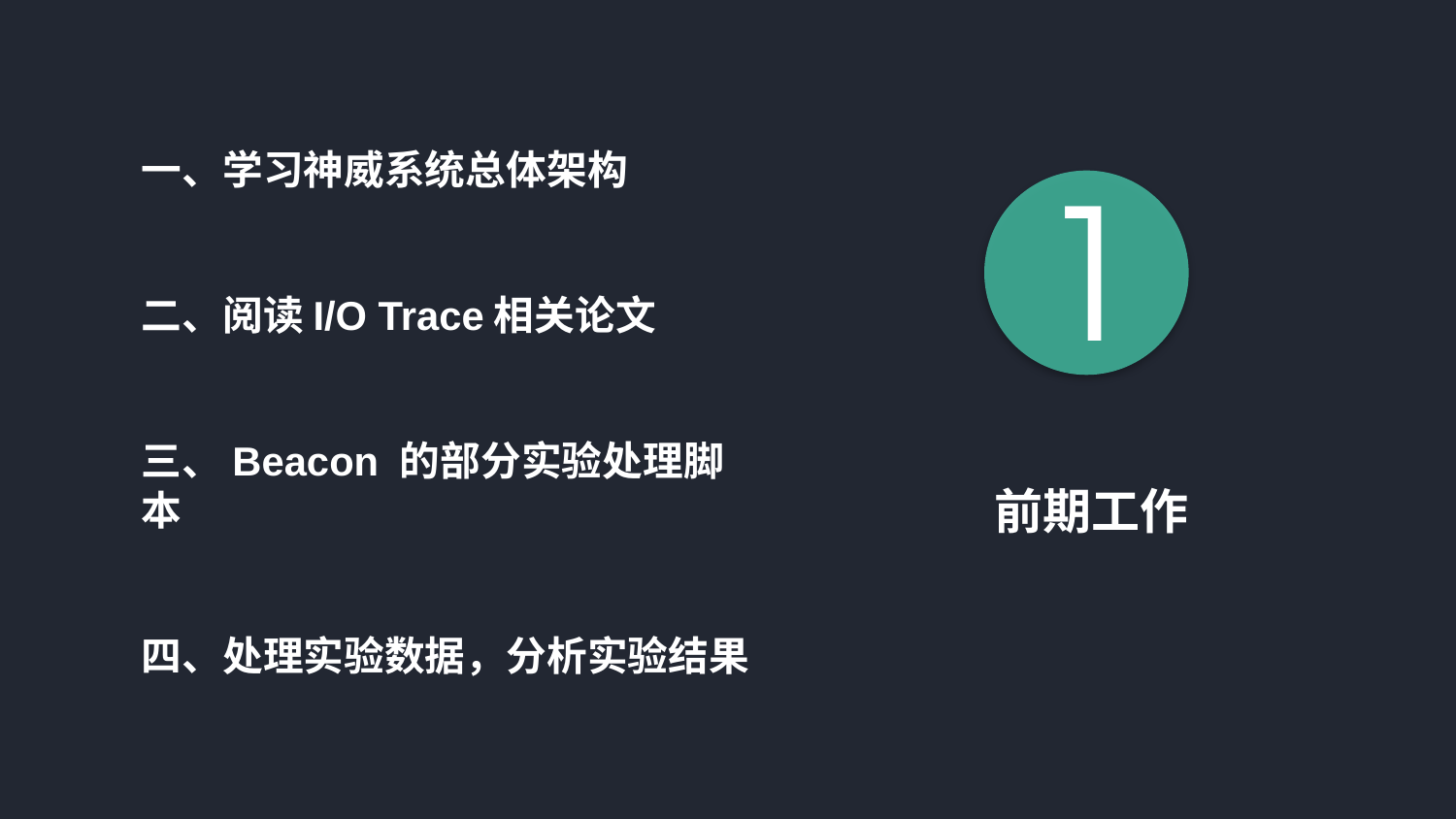

一、学习神威系统总体架构

二、阅读I/O Trace相关论文

三、Beacon 的部分实验处理脚本

四、处理实验数据，分析实验结果

1

前期工作